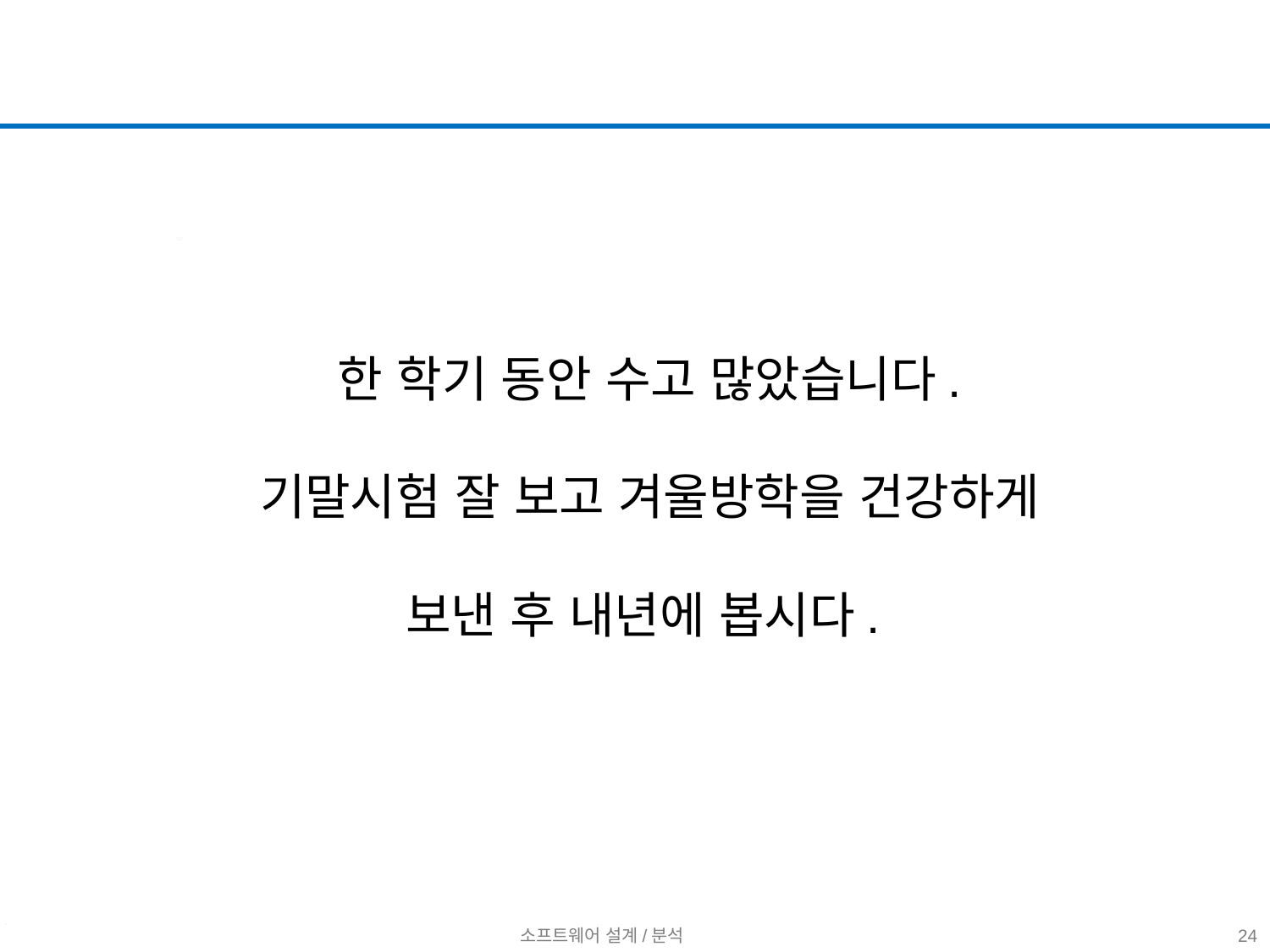

한 학기 동안 수고 많았습니다.
기말시험 잘 보고 겨울방학을 건강하게
보낸 후 내년에 봅시다.